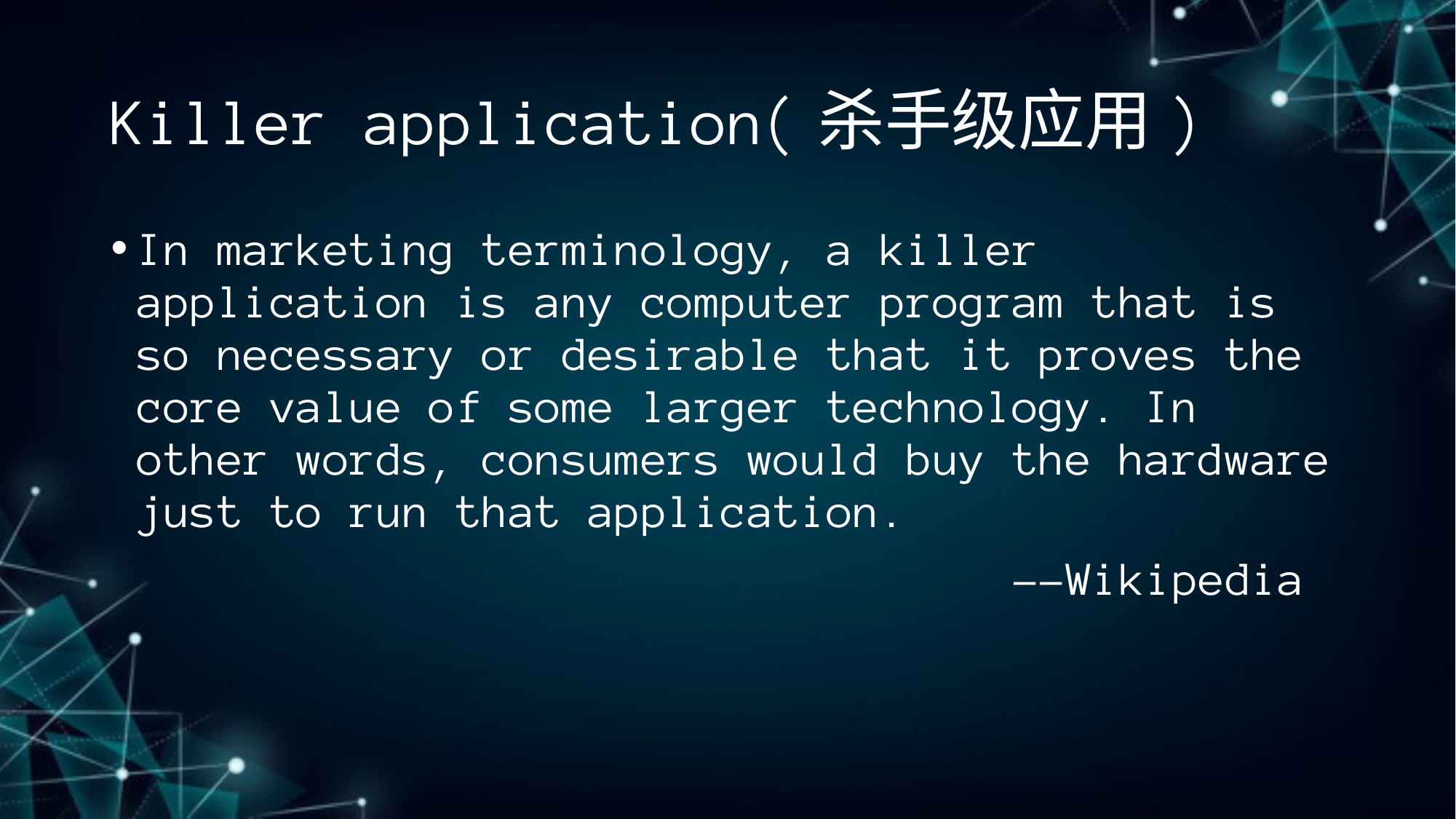

# Killer application(杀手级应用)
In marketing terminology, a killer application is any computer program that is so necessary or desirable that it proves the core value of some larger technology. In other words, consumers would buy the hardware just to run that application.
                                  --Wikipedia